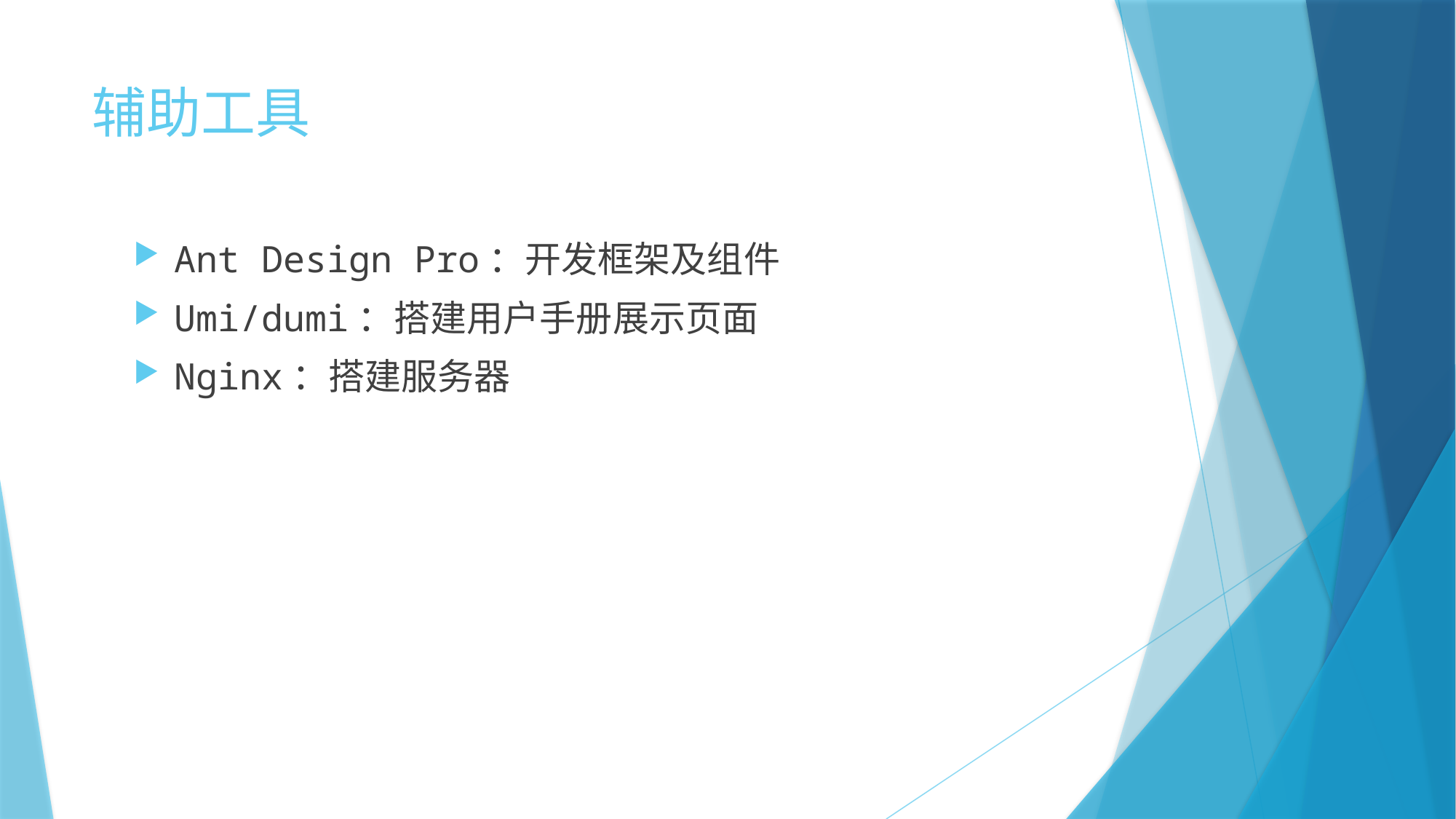

# 辅助工具
Ant Design Pro：开发框架及组件
Umi/dumi：搭建用户手册展示页面
Nginx：搭建服务器